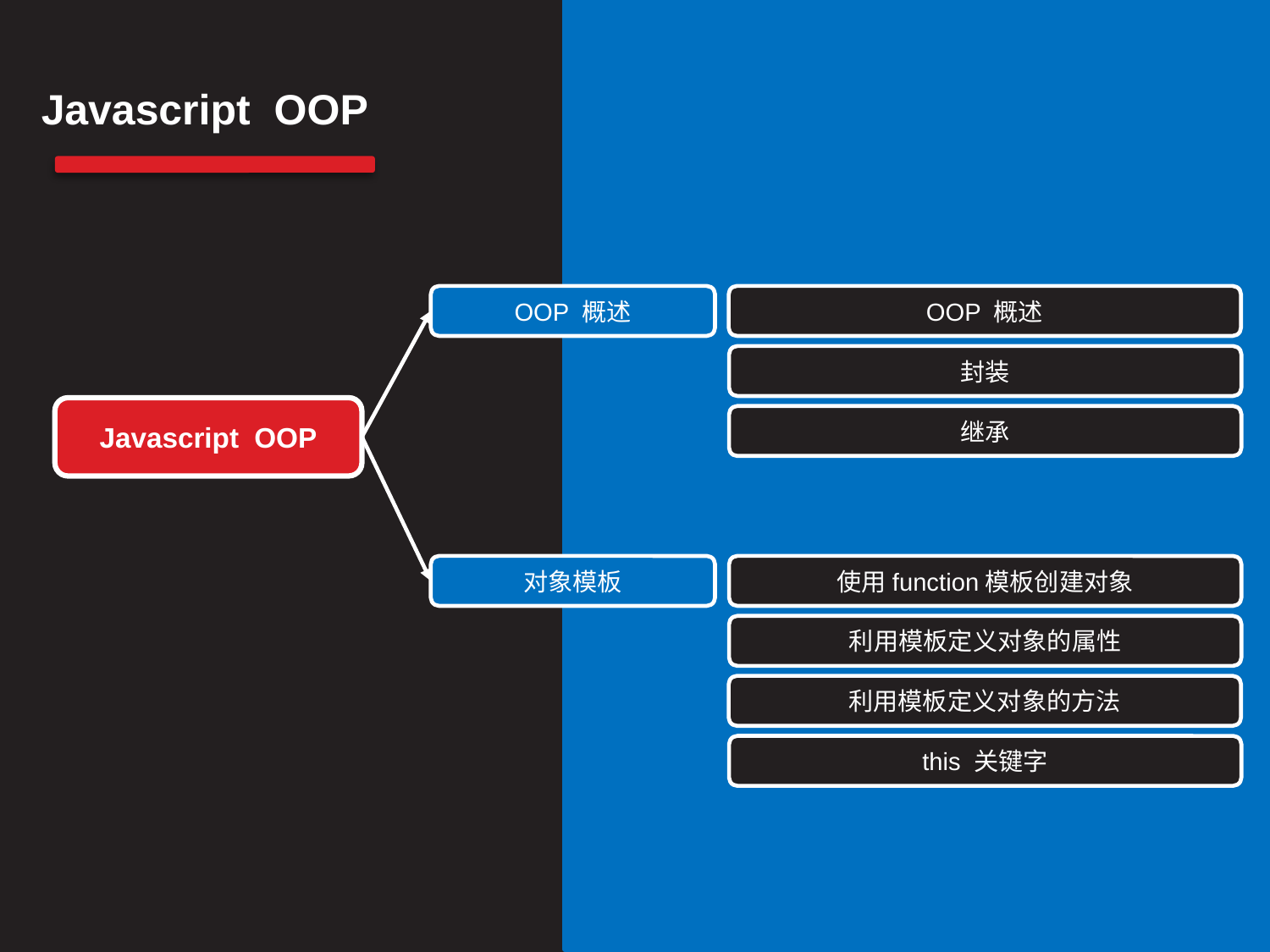

Javascript  OOP

OOP 概述
OOP 概述
封装
Javascript  OOP
继承
对象模板
使用function模板创建对象
利用模板定义对象的属性
利用模板定义对象的方法
this 关键字